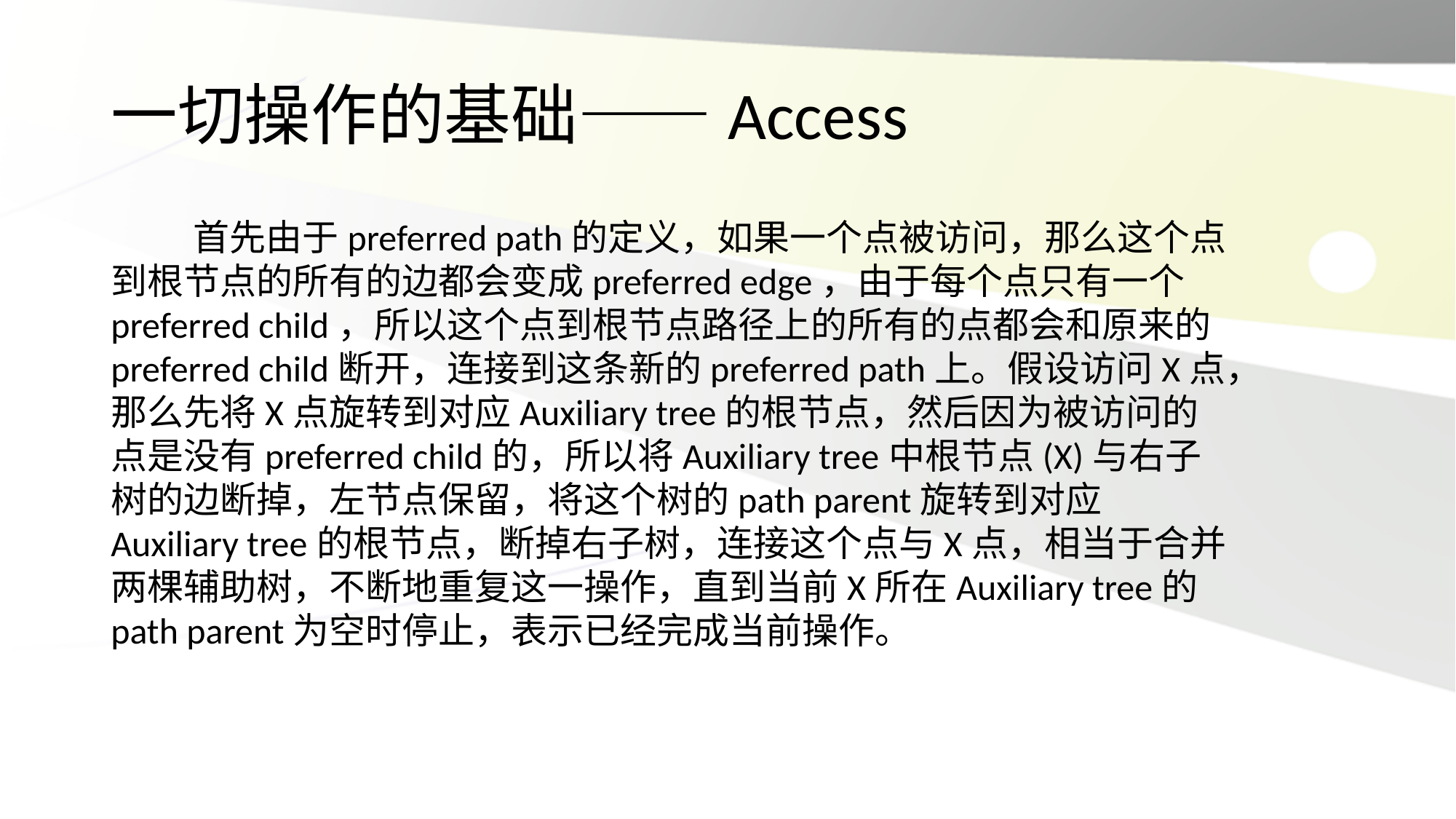

# 一切操作的基础——Access
         首先由于preferred path的定义，如果一个点被访问，那么这个点到根节点的所有的边都会变成preferred edge，由于每个点只有一个preferred child，所以这个点到根节点路径上的所有的点都会和原来的preferred child断开，连接到这条新的preferred path上。假设访问X点，那么先将X点旋转到对应Auxiliary tree的根节点，然后因为被访问的点是没有preferred child的，所以将Auxiliary tree中根节点(X)与右子树的边断掉，左节点保留，将这个树的path parent旋转到对应Auxiliary tree的根节点，断掉右子树，连接这个点与X点，相当于合并两棵辅助树，不断地重复这一操作，直到当前X所在Auxiliary tree的path parent为空时停止，表示已经完成当前操作。